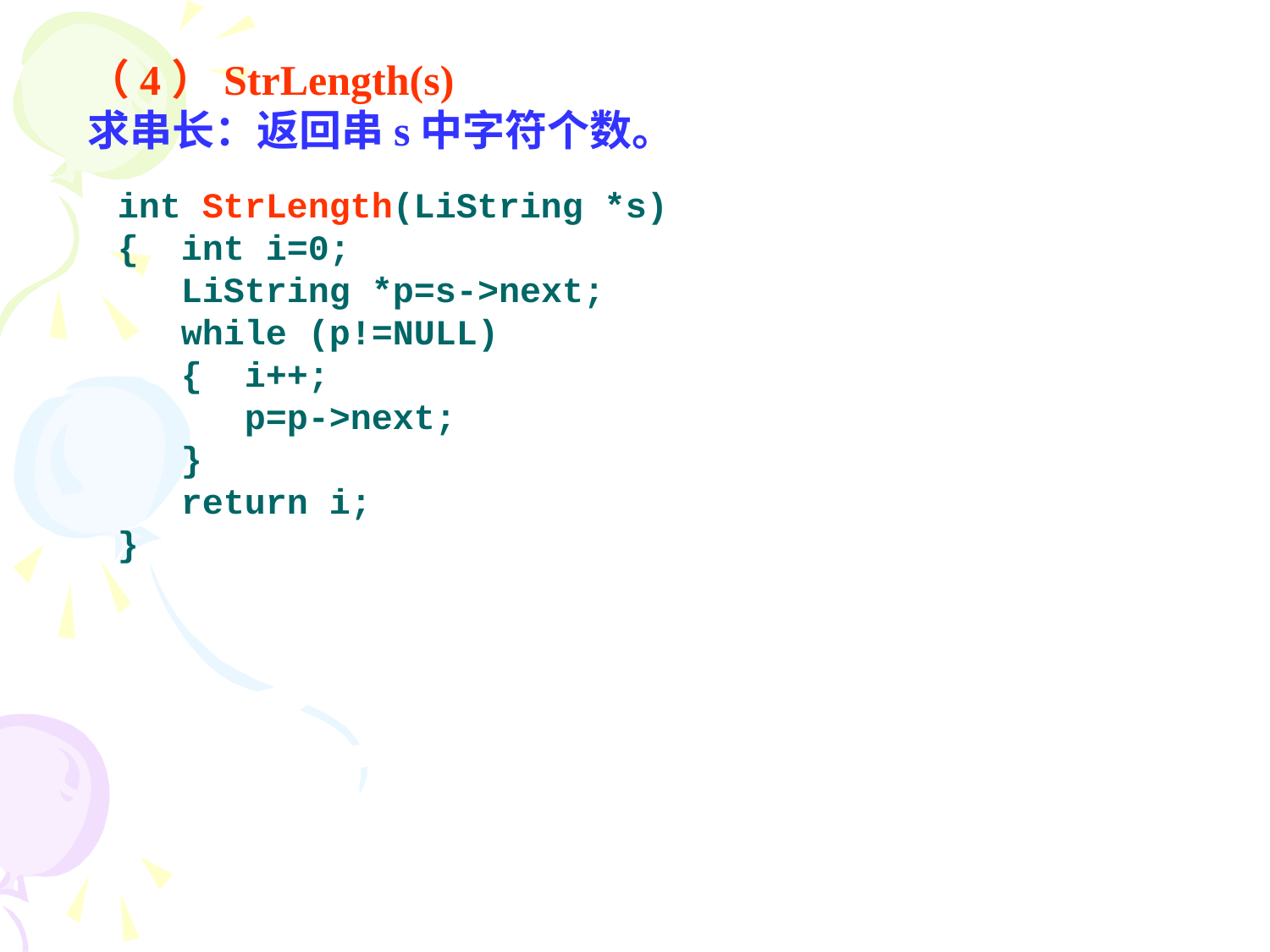

（4）StrLength(s)
求串长：返回串s中字符个数。
int StrLength(LiString *s)
{  int i=0;
   LiString *p=s->next;
   while (p!=NULL)
   {  i++;
	p=p->next;
   }
   return i;
}